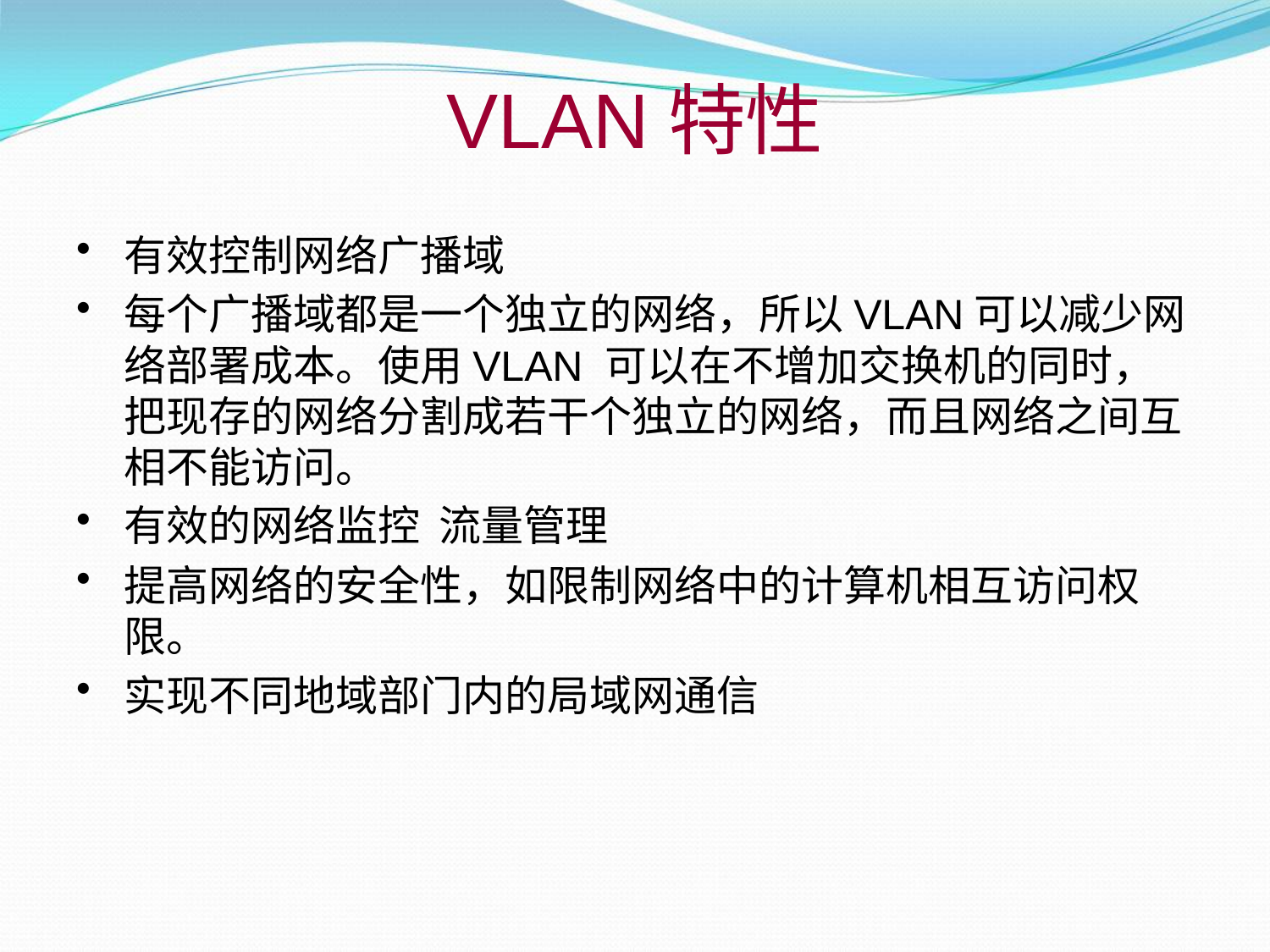

# VLAN特性
有效控制网络广播域
每个广播域都是一个独立的网络，所以VLAN可以减少网络部署成本。使用VLAN 可以在不增加交换机的同时，把现存的网络分割成若干个独立的网络，而且网络之间互相不能访问。
有效的网络监控  流量管理
提高网络的安全性，如限制网络中的计算机相互访问权限。
实现不同地域部门内的局域网通信